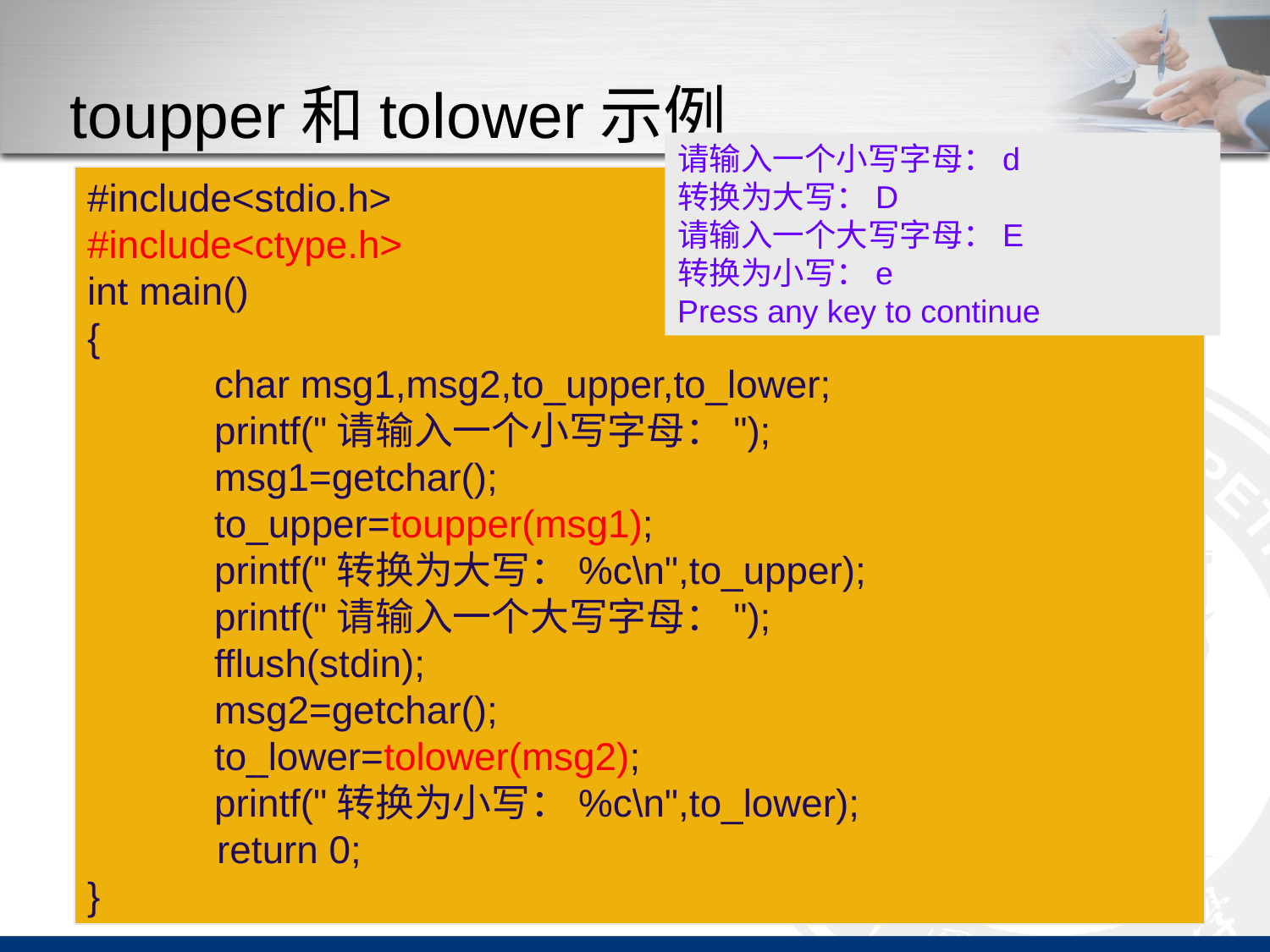

# toupper和tolower示例
请输入一个小写字母：d
转换为大写：D
请输入一个大写字母：E
转换为小写：e
Press any key to continue
#include<stdio.h>
#include<ctype.h>
int main()
{
	char msg1,msg2,to_upper,to_lower;
	printf("请输入一个小写字母：");
	msg1=getchar();
	to_upper=toupper(msg1);
	printf("转换为大写：%c\n",to_upper);
	printf("请输入一个大写字母：");
	fflush(stdin);
	msg2=getchar();
	to_lower=tolower(msg2);
	printf("转换为小写：%c\n",to_lower);
            return 0;
}

2
6
64